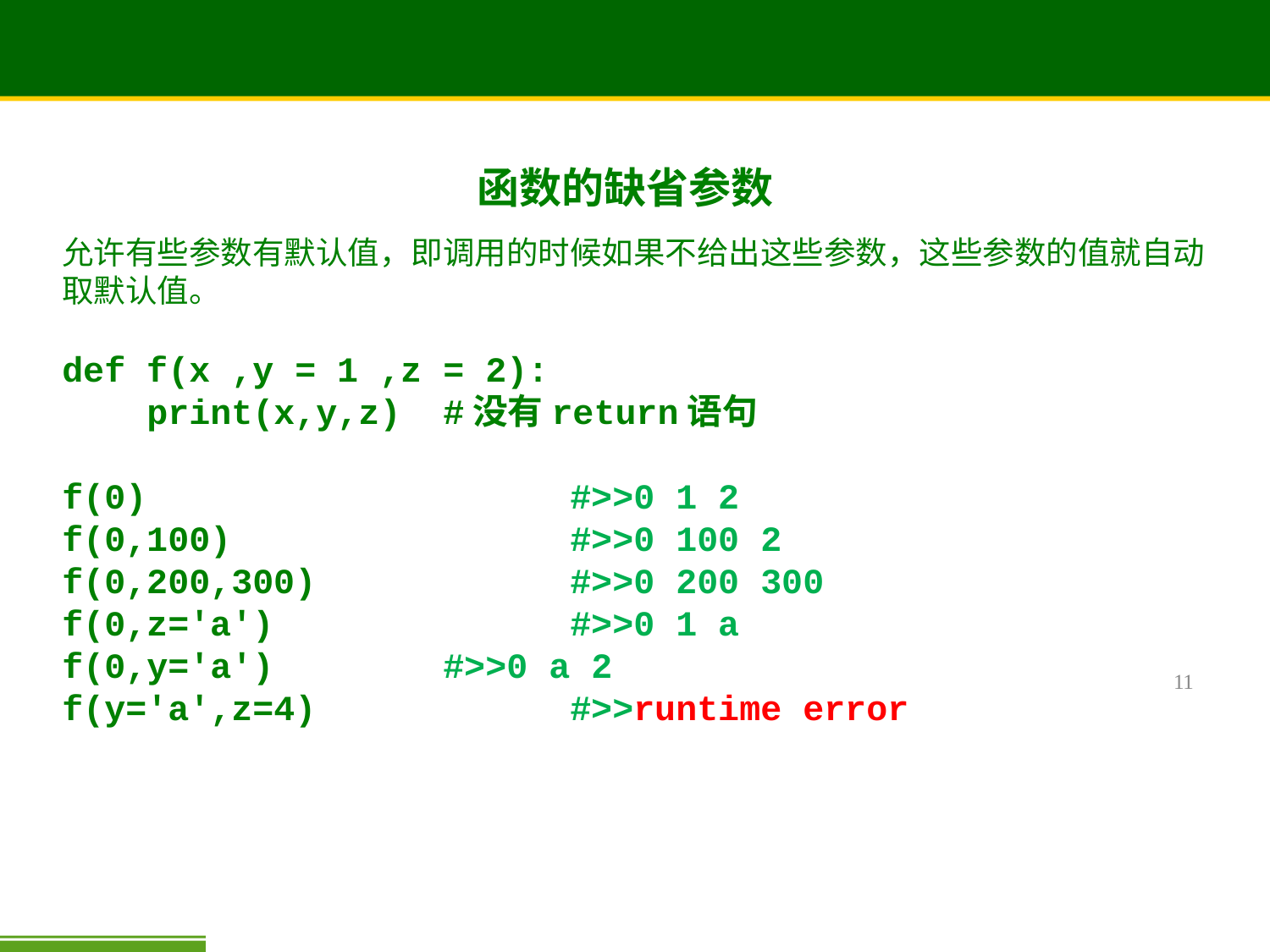

# 函数的缺省参数
允许有些参数有默认值，即调用的时候如果不给出这些参数，这些参数的值就自动取默认值。

def f(x ,y = 1 ,z = 2):
    print(x,y,z)  #没有return语句

f(0)        		#>>0 1 2
f(0,100)    		#>>0 100 2
f(0,200,300)    		#>>0 200 300
f(0,z='a')  		#>>0 1 a
f(0,y='a')  		#>>0 a 2
f(y='a',z=4)  		#>>runtime error

11